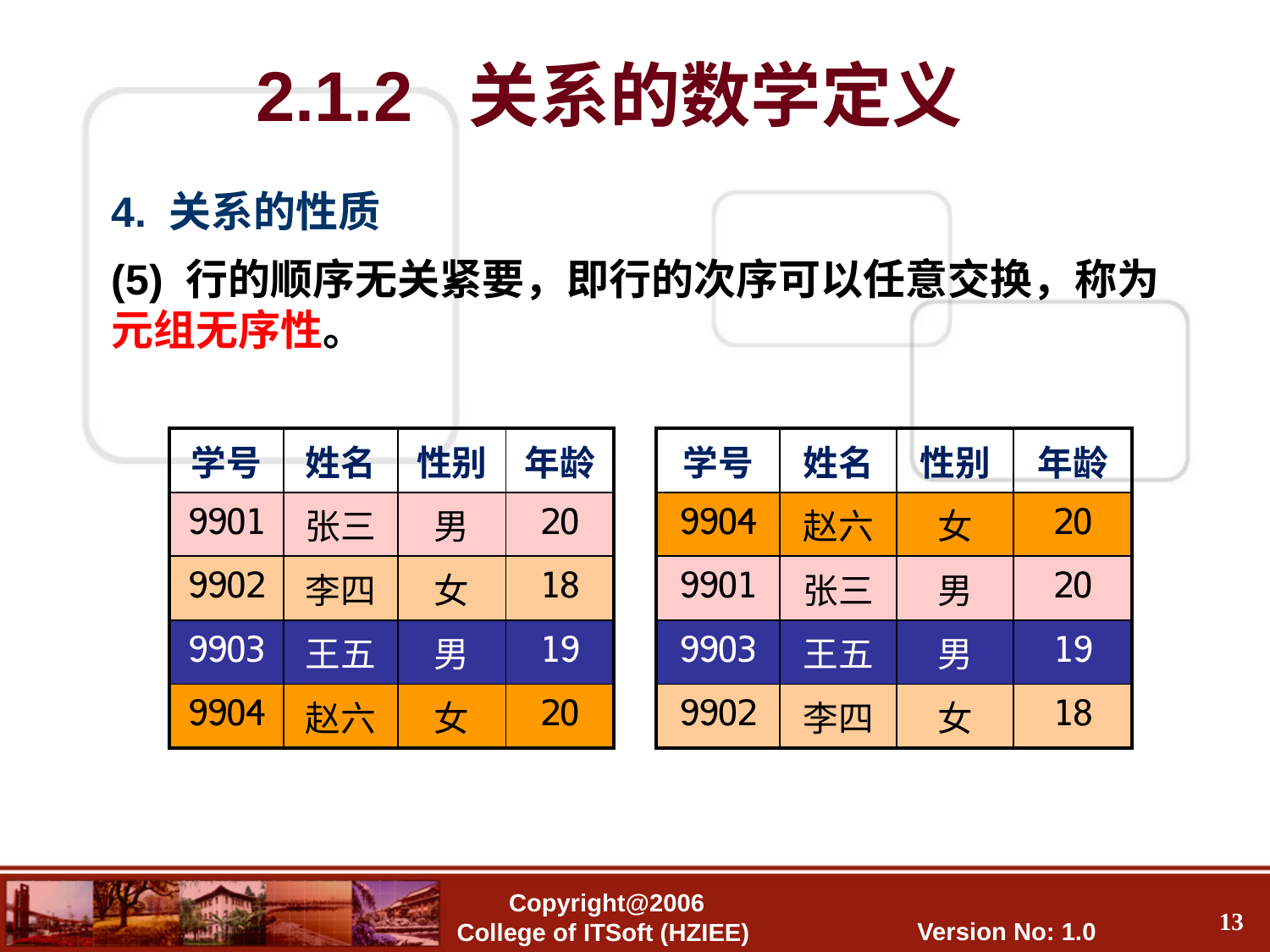

2.1.2  关系的数学定义
4. 关系的性质
(5) 行的顺序无关紧要，即行的次序可以任意交换，称为元组无序性。
| 学号 | 姓名 | 性别 | 年龄 |
| --- | --- | --- | --- |
| 9901 | 张三 | 男 | 20 |
| 9902 | 李四 | 女 | 18 |
| 9903 | 王五 | 男 | 19 |
| 9904 | 赵六 | 女 | 20 |
| 学号 | 姓名 | 性别 | 年龄 |
| --- | --- | --- | --- |
| 9904 | 赵六 | 女 | 20 |
| 9901 | 张三 | 男 | 20 |
| 9903 | 王五 | 男 | 19 |
| 9902 | 李四 | 女 | 18 |